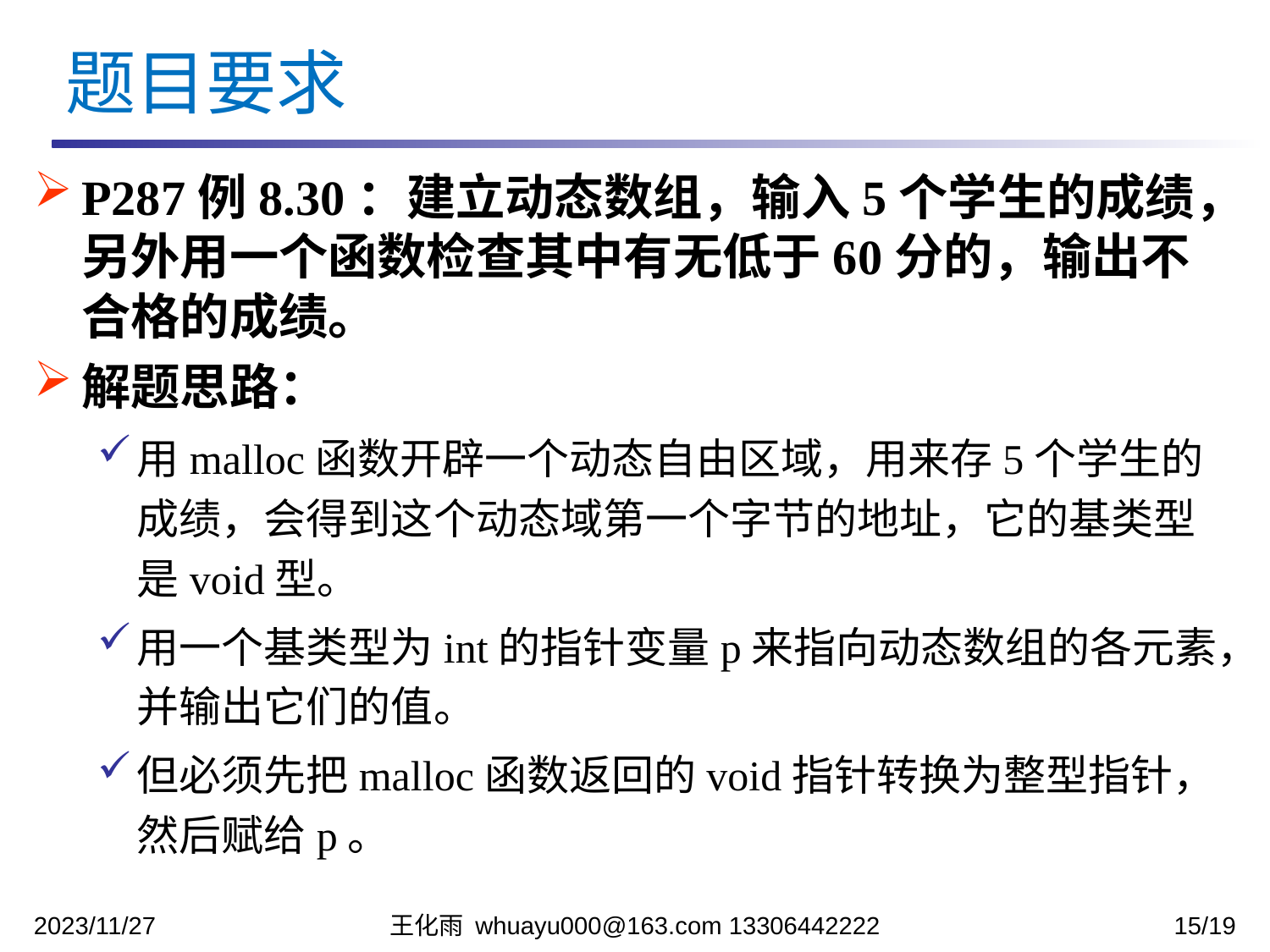

题目要求
P287例8.30：建立动态数组，输入5个学生的成绩，另外用一个函数检查其中有无低于60分的，输出不合格的成绩。
解题思路：
用malloc函数开辟一个动态自由区域，用来存5个学生的成绩，会得到这个动态域第一个字节的地址，它的基类型是void型。
用一个基类型为int的指针变量p来指向动态数组的各元素，并输出它们的值。
但必须先把malloc函数返回的void指针转换为整型指针，然后赋给p。
2023/11/27
王化雨 whuayu000@163.com 13306442222
15/19